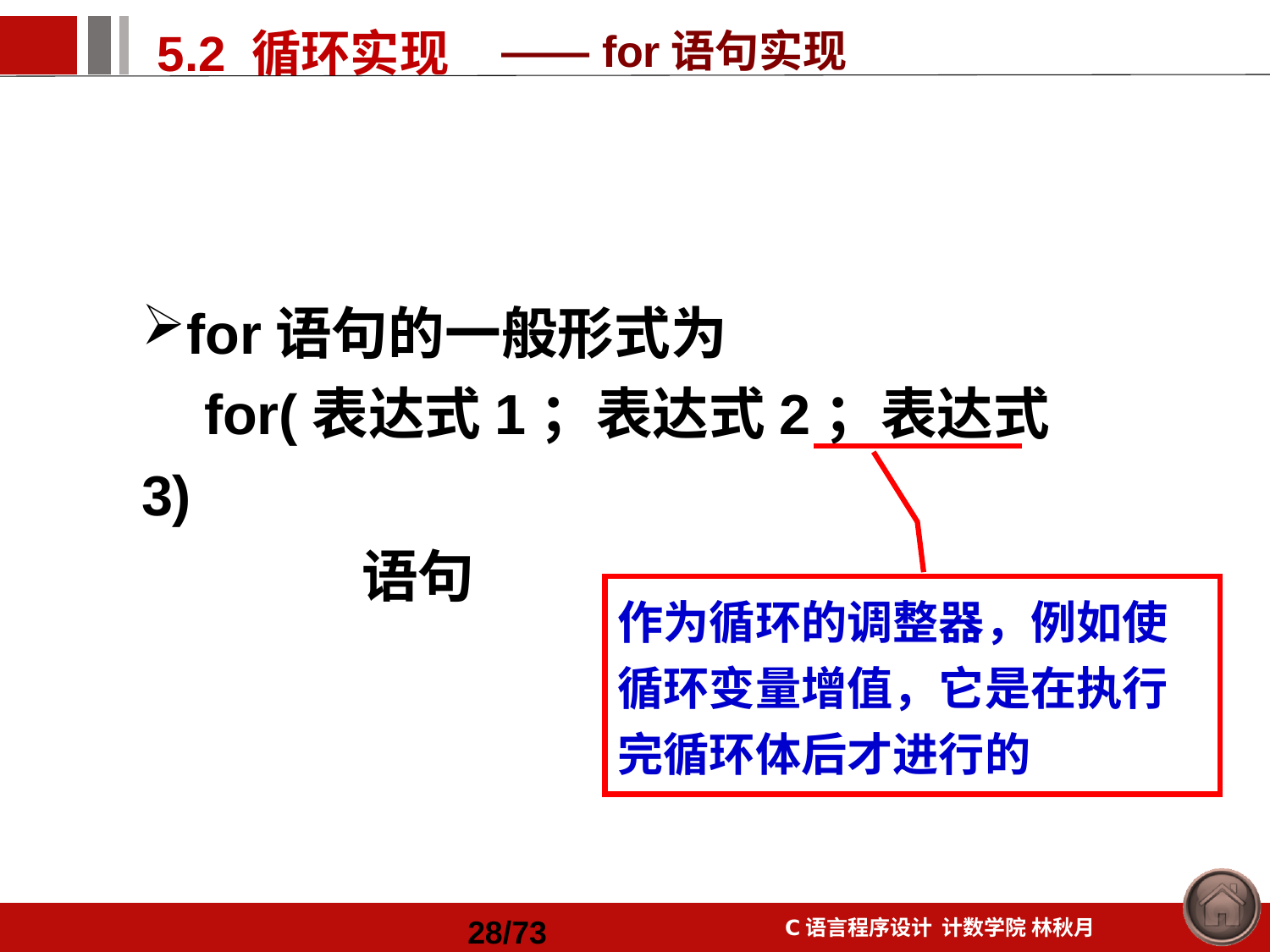

—— for语句实现
for语句的一般形式为
    for(表达式1；表达式2；表达式3)
                语句
作为循环的调整器，例如使循环变量增值，它是在执行完循环体后才进行的